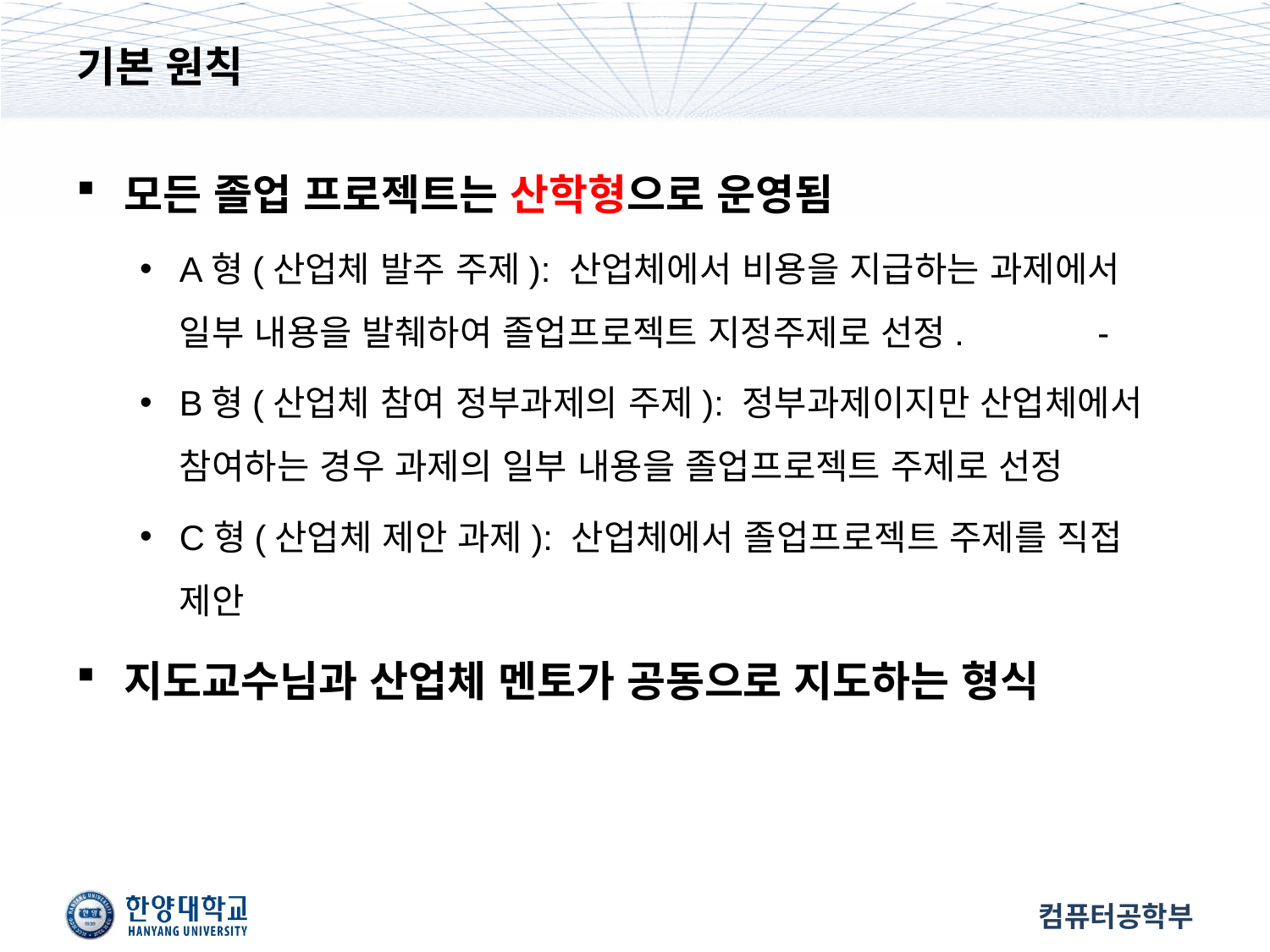

# 기본 원칙
모든 졸업 프로젝트는 산학형으로 운영됨
A형(산업체 발주 주제): 산업체에서 비용을 지급하는 과제에서 일부 내용을 발췌하여 졸업프로젝트 지정주제로 선정.	   -
B형(산업체 참여 정부과제의 주제): 정부과제이지만 산업체에서 참여하는 경우 과제의 일부 내용을 졸업프로젝트 주제로 선정
C형(산업체 제안 과제): 산업체에서 졸업프로젝트 주제를 직접 제안
지도교수님과 산업체 멘토가 공동으로 지도하는 형식